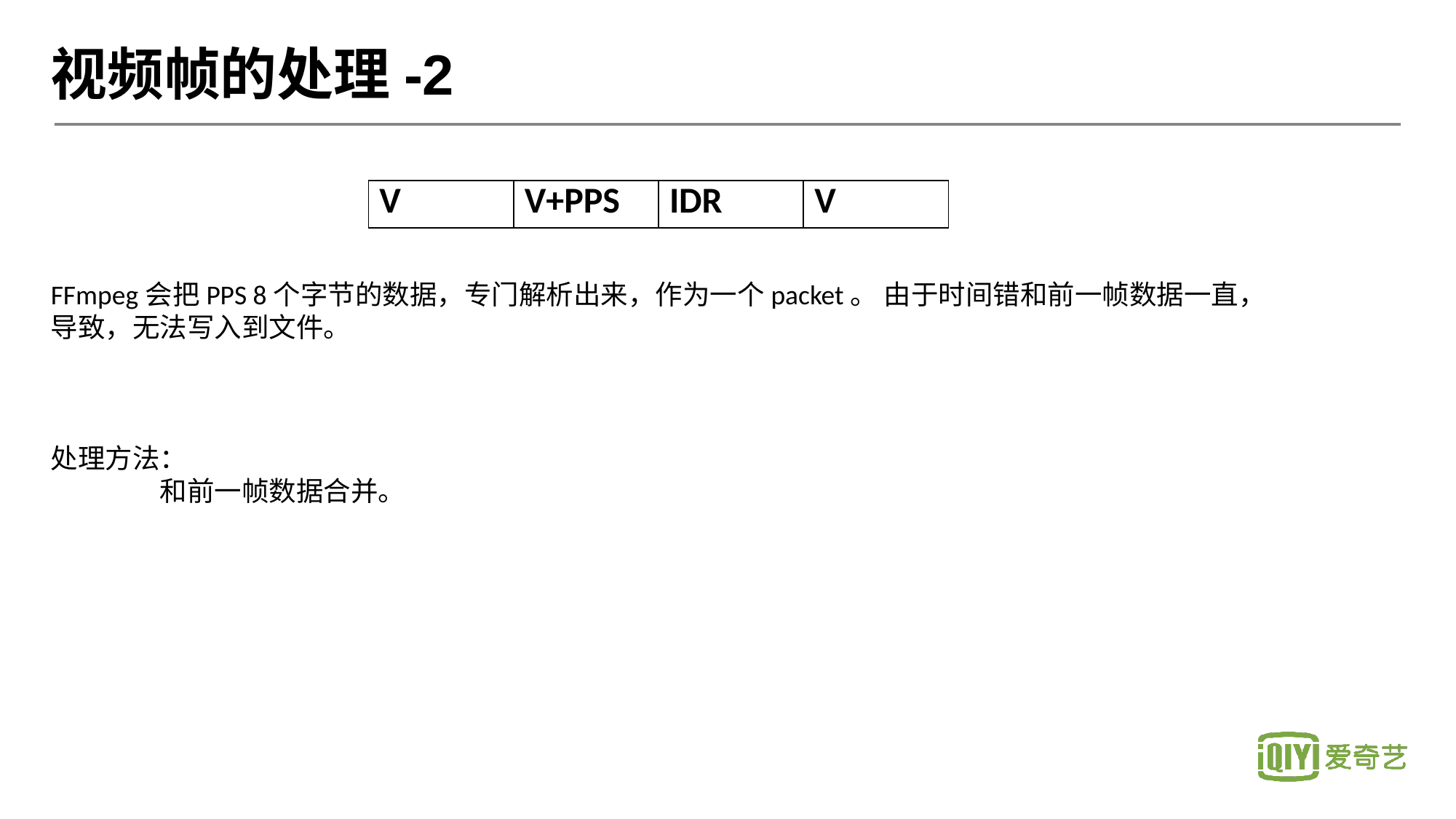

# 视频帧的处理-2
| V | V+PPS | IDR | V |
| --- | --- | --- | --- |
FFmpeg会把PPS 8个字节的数据，专门解析出来，作为一个packet。 由于时间错和前一帧数据一直，导致，无法写入到文件。

处理方法：
	和前一帧数据合并。